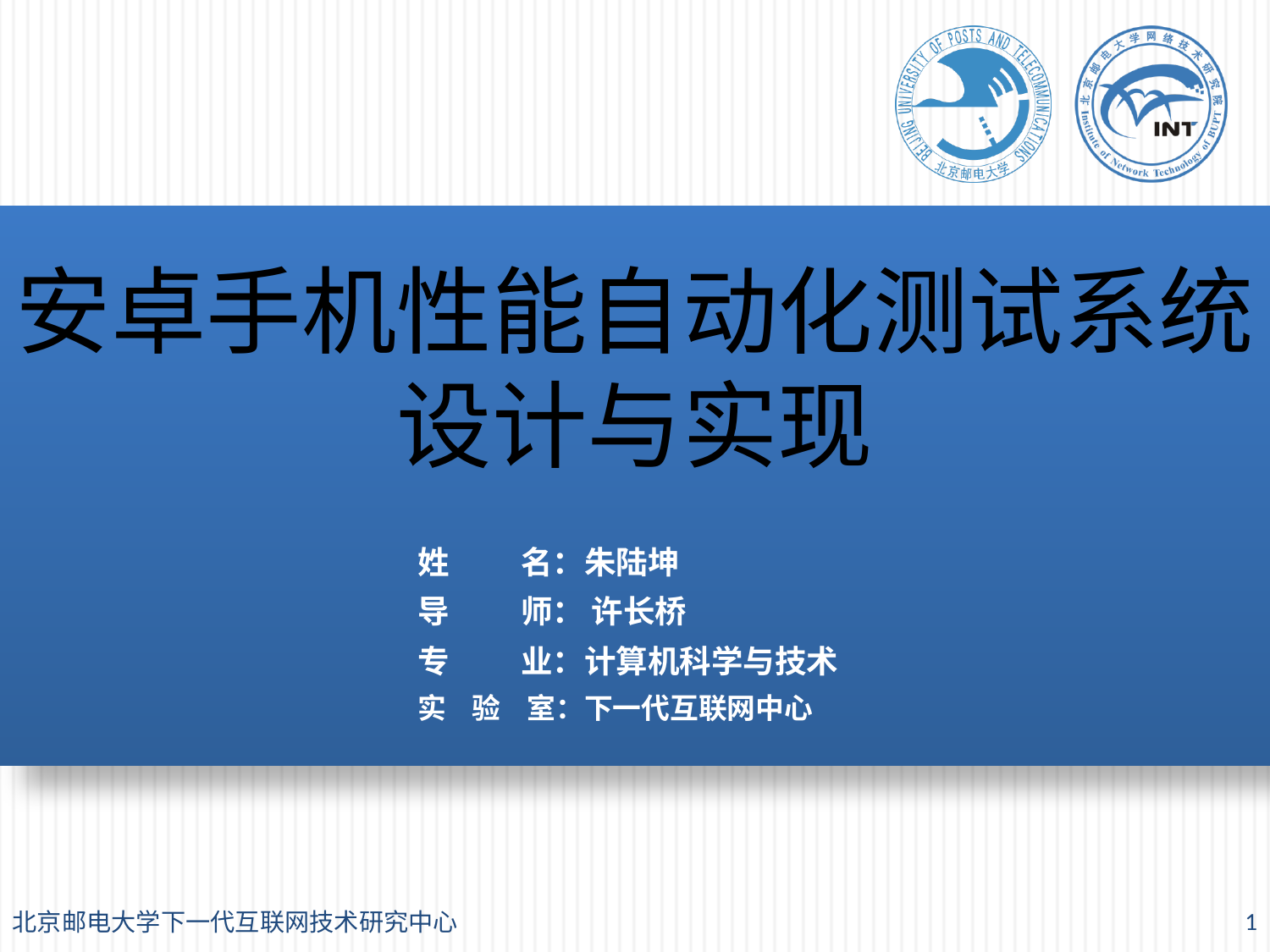

# 安卓手机性能自动化测试系统设计与实现
姓          名：朱陆坤
导          师： 许长桥
专          业：计算机科学与技术
实    验    室：下一代互联网中心
1
北京邮电大学下一代互联网技术研究中心